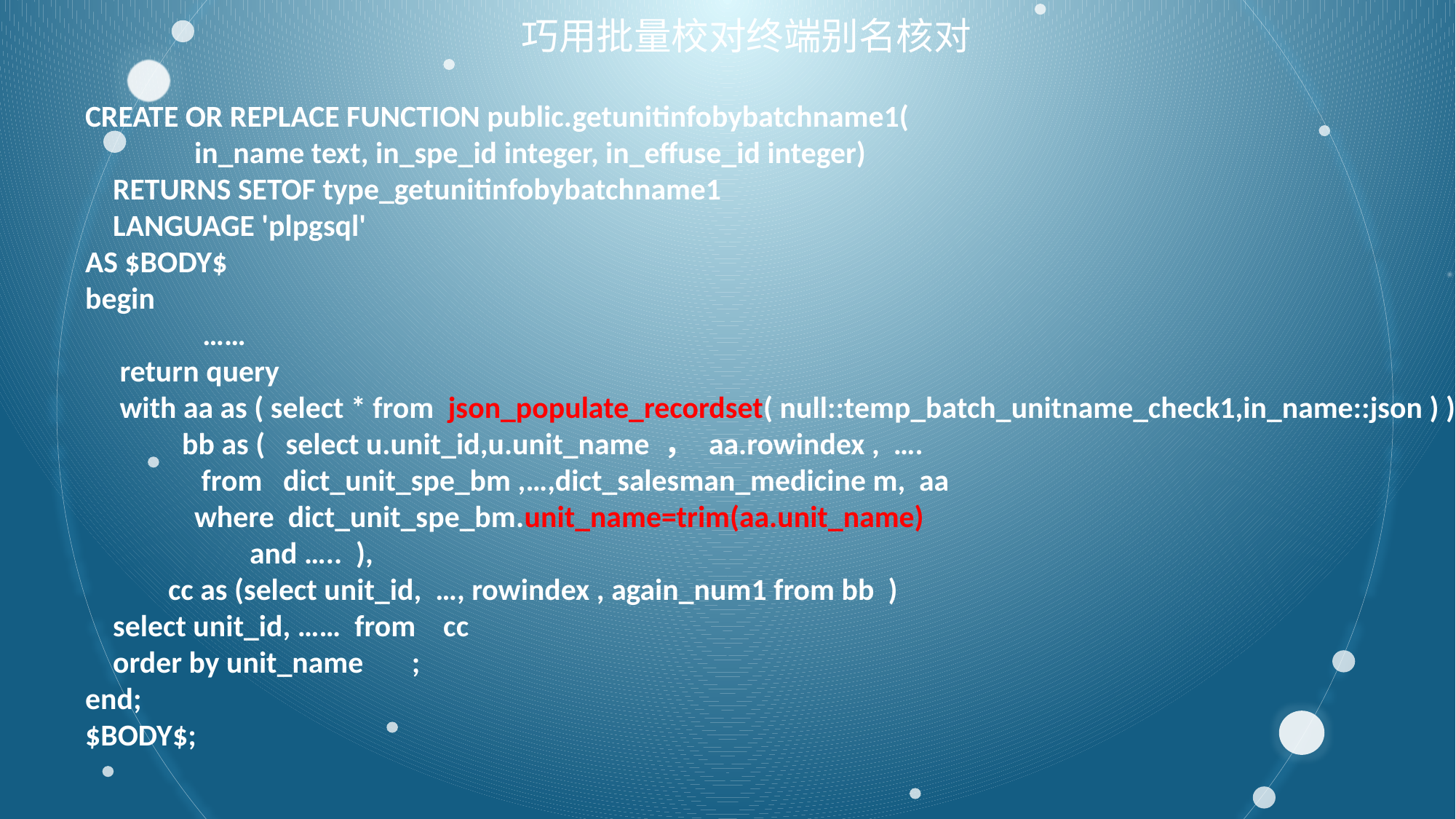

# 巧用批量校对终端别名核对
CREATE OR REPLACE FUNCTION public.getunitinfobybatchname1(
	in_name text, in_spe_id integer, in_effuse_id integer)
    RETURNS SETOF type_getunitinfobybatchname1
    LANGUAGE 'plpgsql'
AS $BODY$
begin
                 ……
     return query
     with aa as ( select * from  json_populate_recordset( null::temp_batch_unitname_check1,in_name::json ) ),
              bb as (   select u.unit_id,u.unit_name ， aa.rowindex ,  ….
	 from   dict_unit_spe_bm ,…,dict_salesman_medicine m,  aa
	where  dict_unit_spe_bm.unit_name=trim(aa.unit_name)
	        and …..  ),
            cc as (select unit_id,  …, rowindex , again_num1 from bb  )
    select unit_id, ……  from    cc
    order by unit_name       ;
end;
$BODY$;